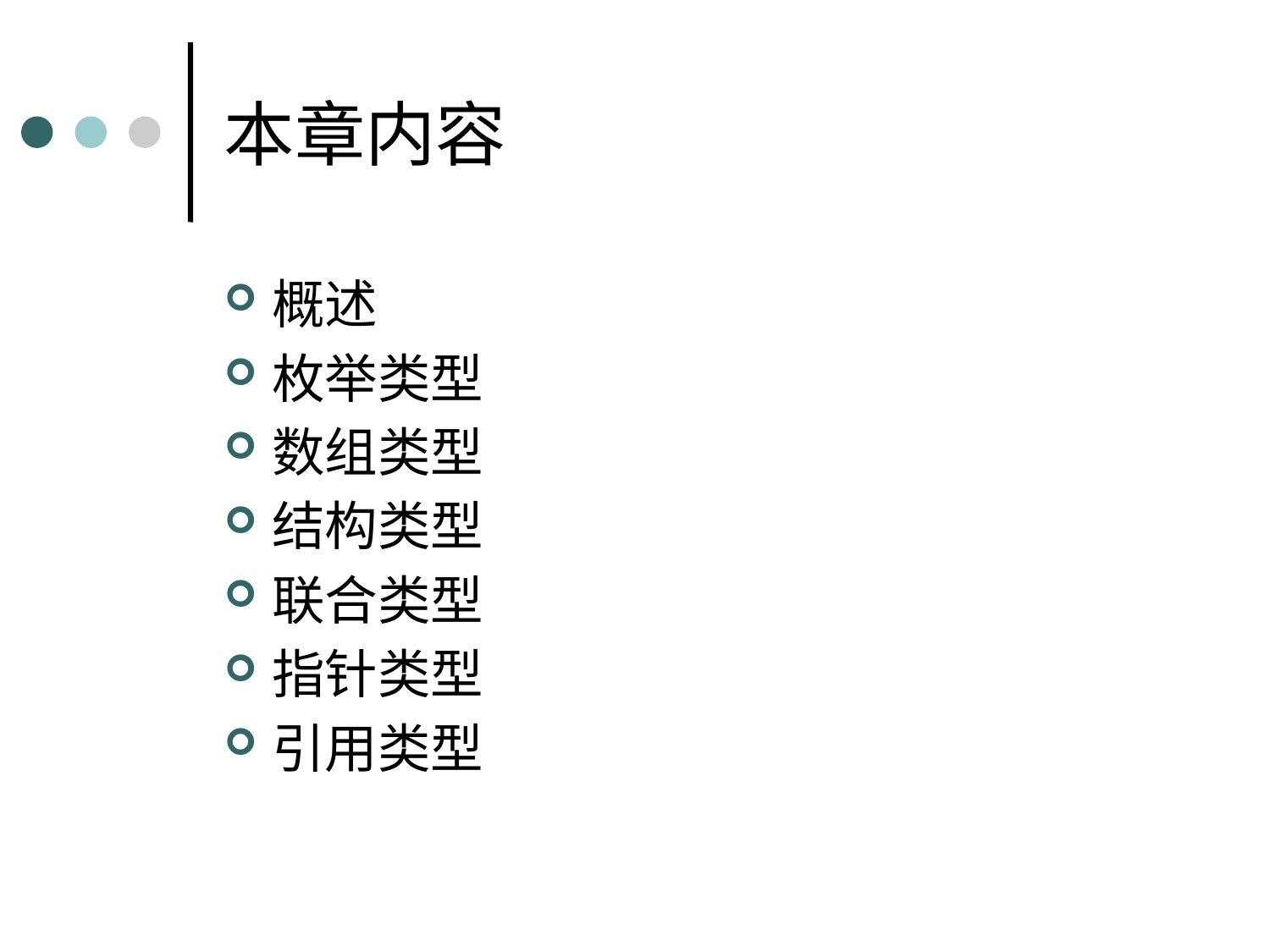

本章内容
概述
枚举类型
数组类型
结构类型
联合类型
指针类型
引用类型